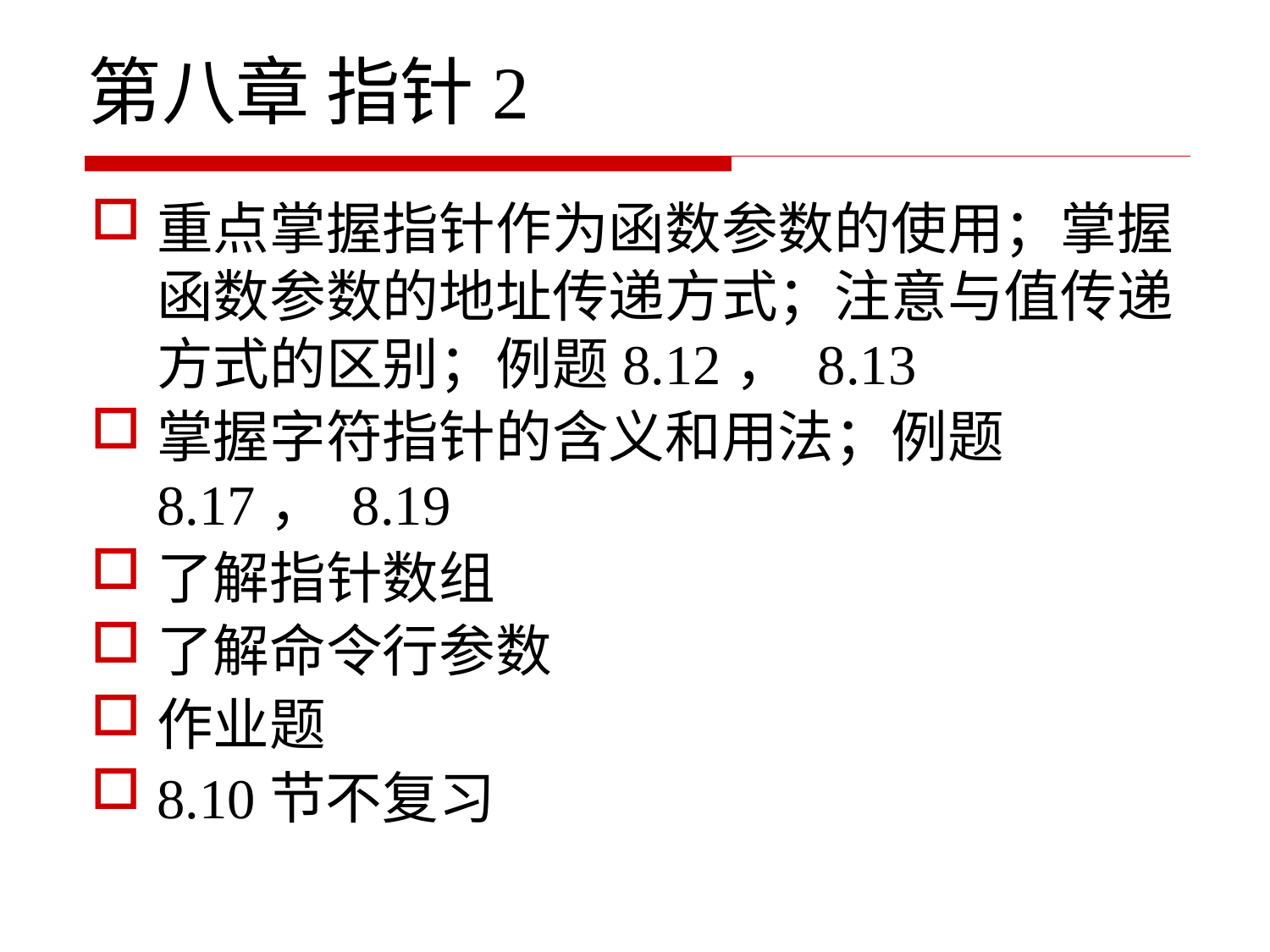

# 第八章 指针2
重点掌握指针作为函数参数的使用；掌握函数参数的地址传递方式；注意与值传递方式的区别；例题8.12， 8.13
掌握字符指针的含义和用法；例题8.17， 8.19
了解指针数组
了解命令行参数
作业题
8.10节不复习